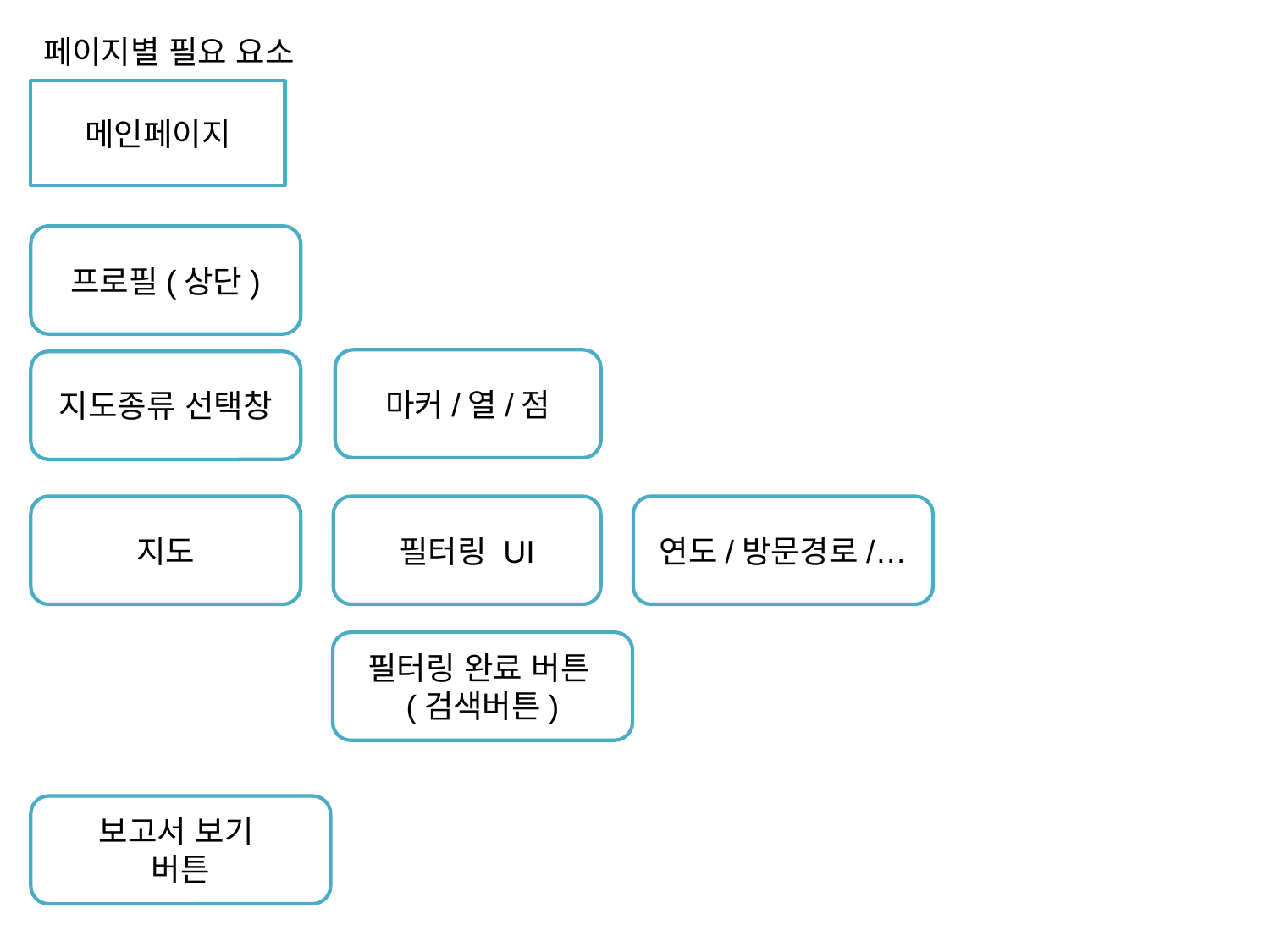

페이지별 필요 요소
메인페이지
프로필(상단)
마커/열/점
지도종류 선택창
지도
필터링 UI
연도/방문경로/…
필터링 완료 버튼(검색버튼)
보고서 보기
버튼